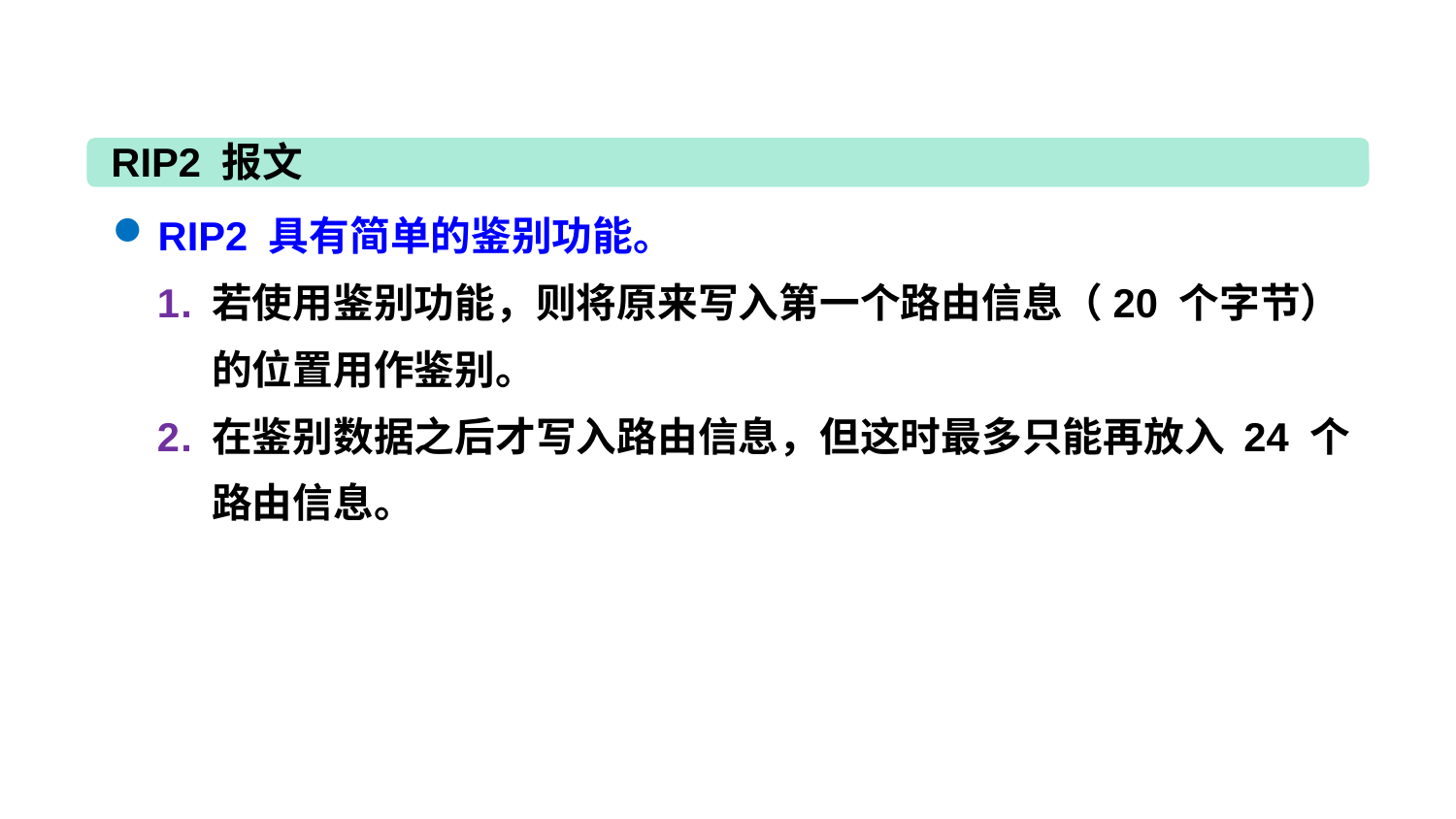

RIP2 报文

RIP2 具有简单的鉴别功能。
若使用鉴别功能，则将原来写入第一个路由信息（20 个字节）的位置用作鉴别。
在鉴别数据之后才写入路由信息，但这时最多只能再放入 24 个路由信息。
158